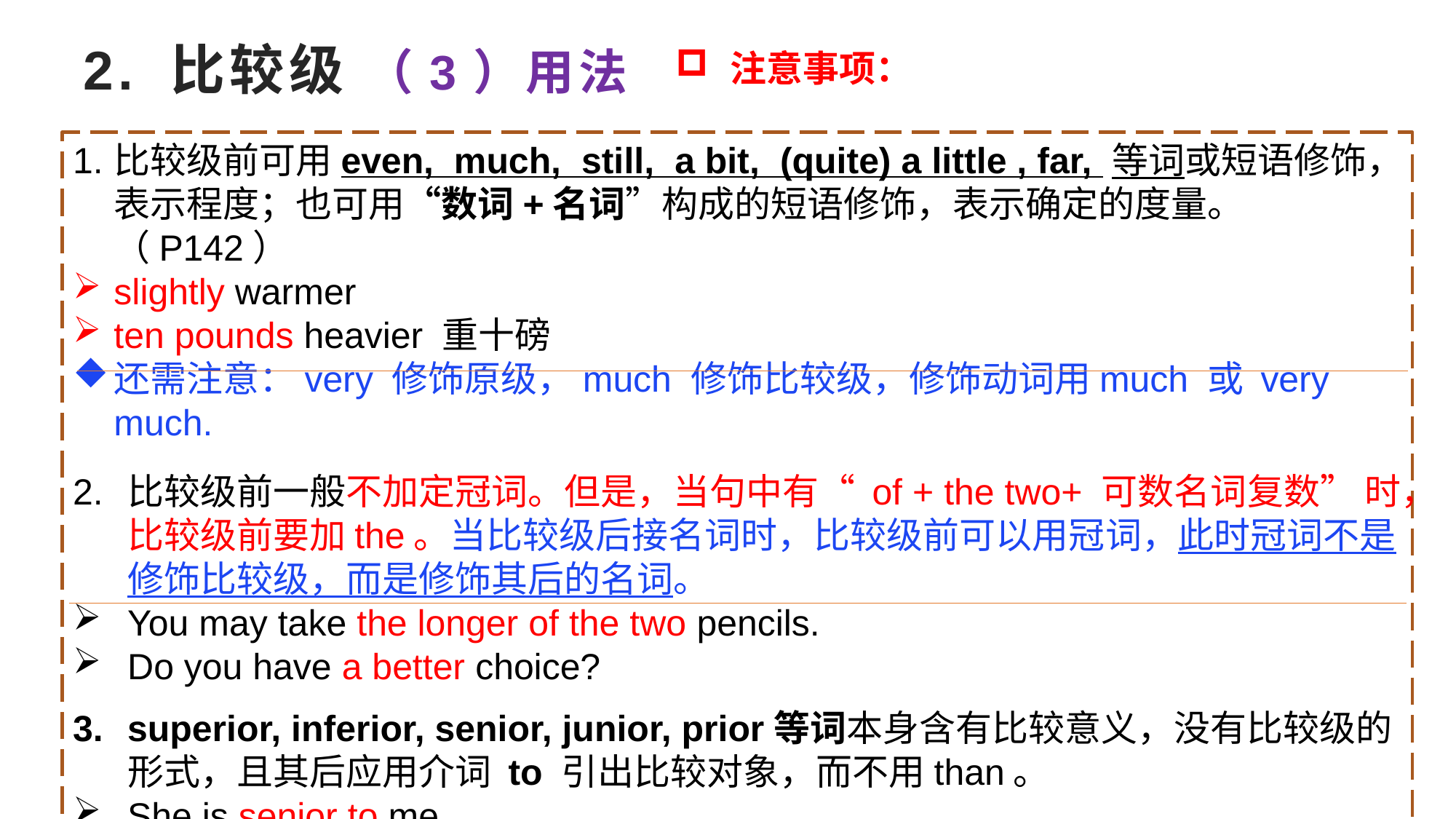

2. 比较级 （3）用法
注意事项：
比较级前可用even,  much,  still,  a bit,  (quite) a little , far, 等词或短语修饰，表示程度；也可用“数词+名词”构成的短语修饰，表示确定的度量。（P142）
slightly warmer
ten pounds heavier 重十磅
还需注意：very 修饰原级，much 修饰比较级，修饰动词用much 或 very much.

比较级前一般不加定冠词。但是，当句中有“ of + the two+ 可数名词复数” 时，比较级前要加the。当比较级后接名词时，比较级前可以用冠词，此时冠词不是修饰比较级，而是修饰其后的名词。
You may take the longer of the two pencils.
Do you have a better choice?

superior, inferior, senior, junior, prior等词本身含有比较意义，没有比较级的形式，且其后应用介词 to 引出比较对象，而不用than。
She is senior to me.
她级别比我高。